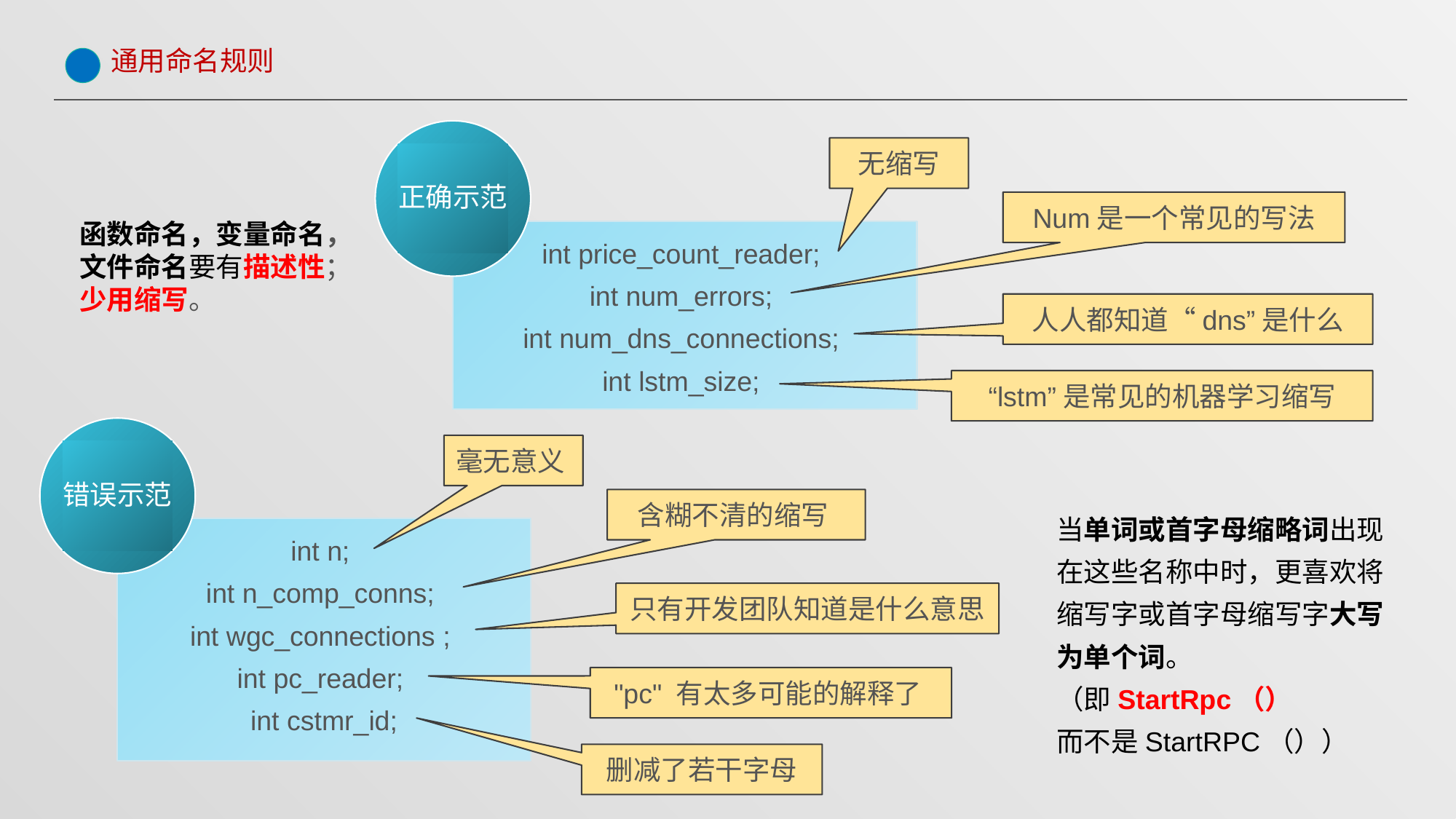

通用命名规则

正确示范
无缩写
Num是一个常见的写法
函数命名，变量命名，文件命名要有描述性；少用缩写。
int price_count_reader;
int num_errors;
int num_dns_connections;
int lstm_size;
人人都知道“dns”是什么
“lstm”是常见的机器学习缩写

错误示范
毫无意义
含糊不清的缩写
当单词或首字母缩略词出现在这些名称中时，更喜欢将缩写字或首字母缩写字大写为单个词。
（即StartRpc（）
而不是StartRPC（））
int n;
int n_comp_conns;
int wgc_connections ;
int pc_reader;
int cstmr_id;
只有开发团队知道是什么意思
"pc" 有太多可能的解释了
删减了若干字母